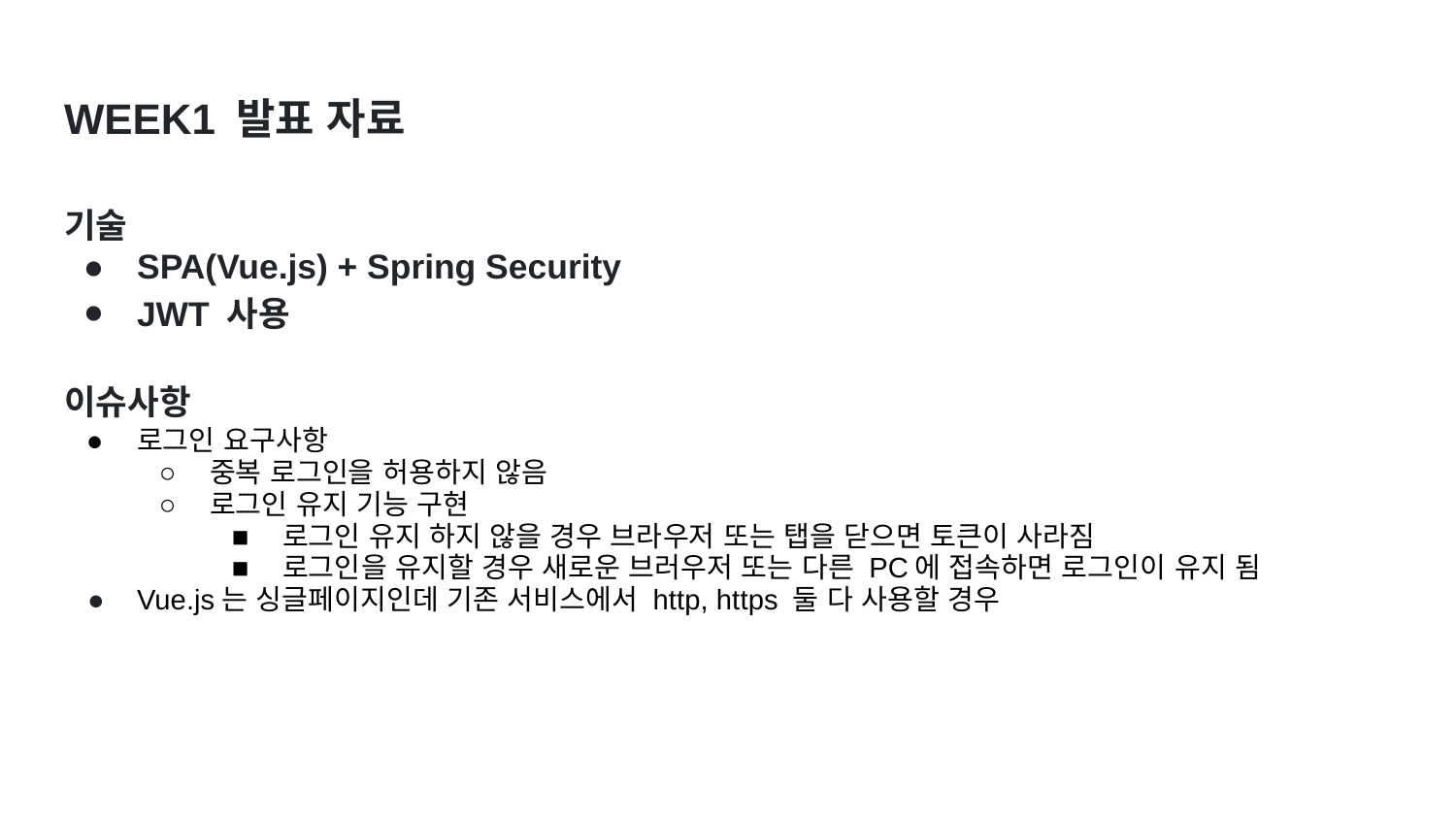

# WEEK1 발표 자료
기술
SPA(Vue.js) + Spring Security
JWT 사용

이슈사항
로그인 요구사항
중복 로그인을 허용하지 않음
로그인 유지 기능 구현
로그인 유지 하지 않을 경우 브라우저 또는 탭을 닫으면 토큰이 사라짐
로그인을 유지할 경우 새로운 브러우저 또는 다른 PC에 접속하면 로그인이 유지 됨
Vue.js는 싱글페이지인데 기존 서비스에서 http, https 둘 다 사용할 경우